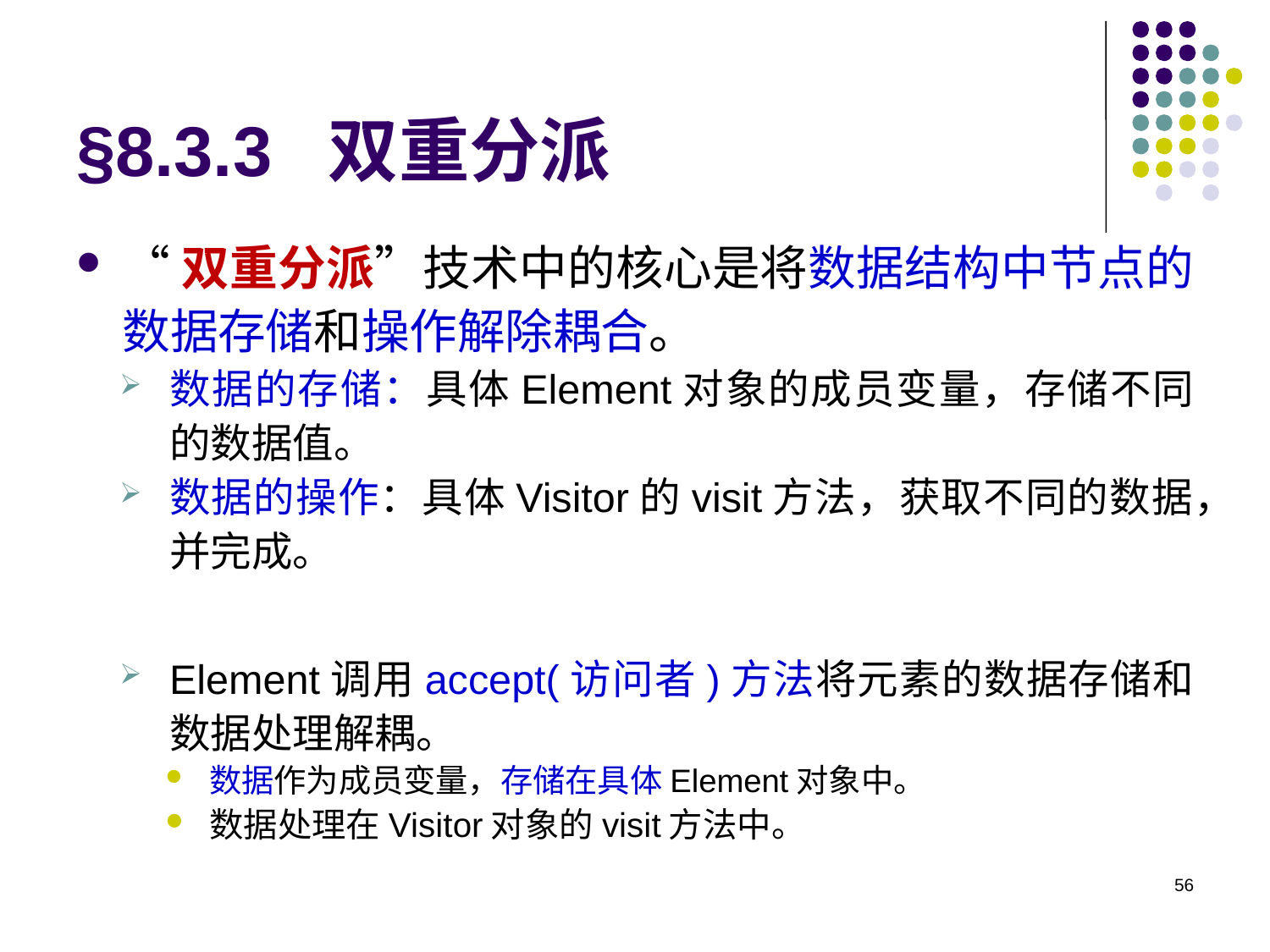

# §8.3.3  双重分派
“双重分派”技术中的核心是将数据结构中节点的数据存储和操作解除耦合。
数据的存储：具体Element对象的成员变量，存储不同的数据值。
数据的操作：具体Visitor的visit方法，获取不同的数据，并完成。

Element调用accept(访问者)方法将元素的数据存储和数据处理解耦。
数据作为成员变量，存储在具体Element对象中。
数据处理在Visitor对象的visit方法中。

56